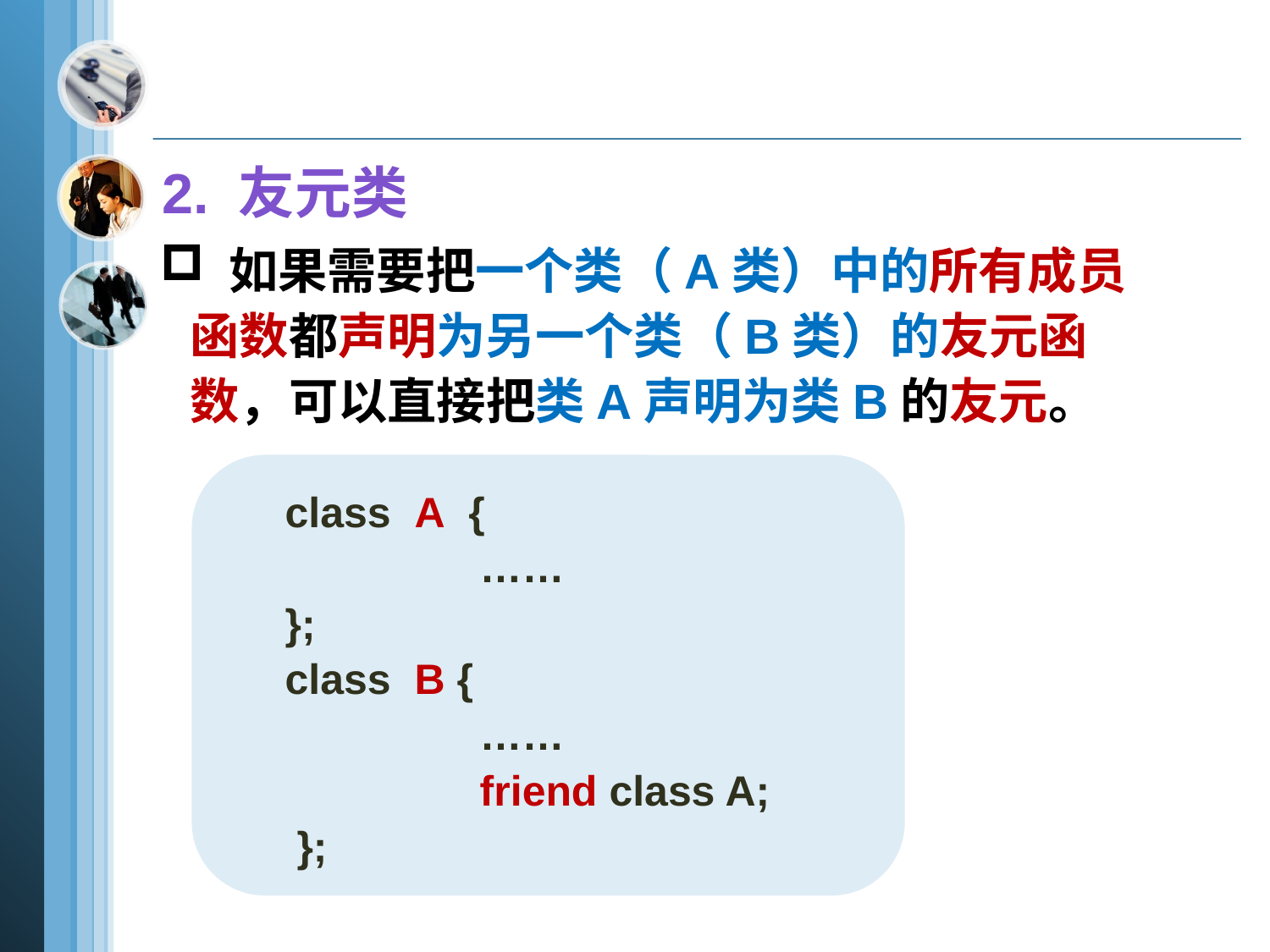

2. 友元类

 如果需要把一个类（A类）中的所有成员函数都声明为另一个类（B类）的友元函数，可以直接把类A声明为类B的友元。
     class  A  {
		……
     };
     class  B {
		……
		friend class A;
      };